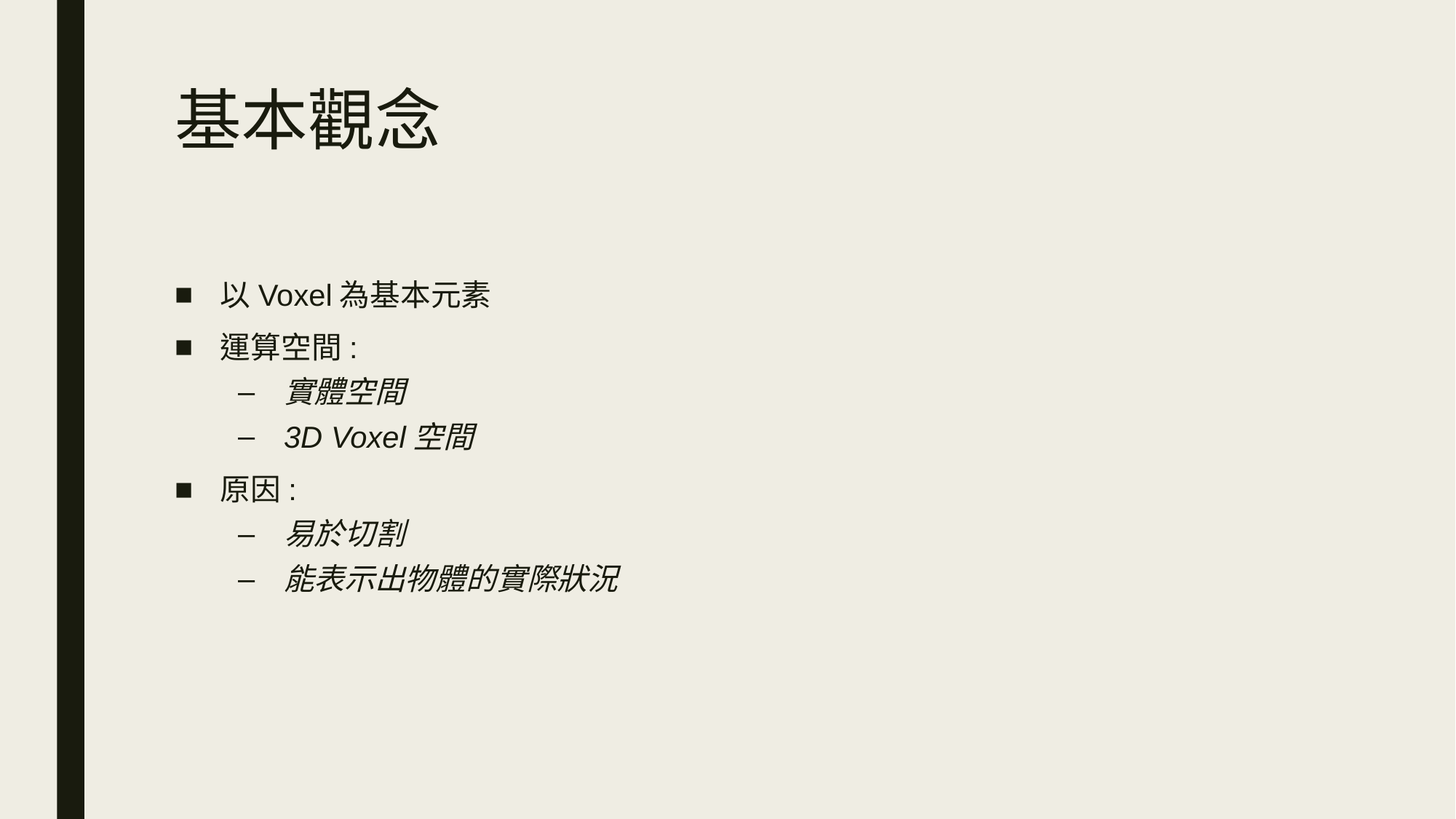

# 基本觀念
以Voxel為基本元素
運算空間:
實體空間
3D Voxel空間
原因:
易於切割
能表示出物體的實際狀況